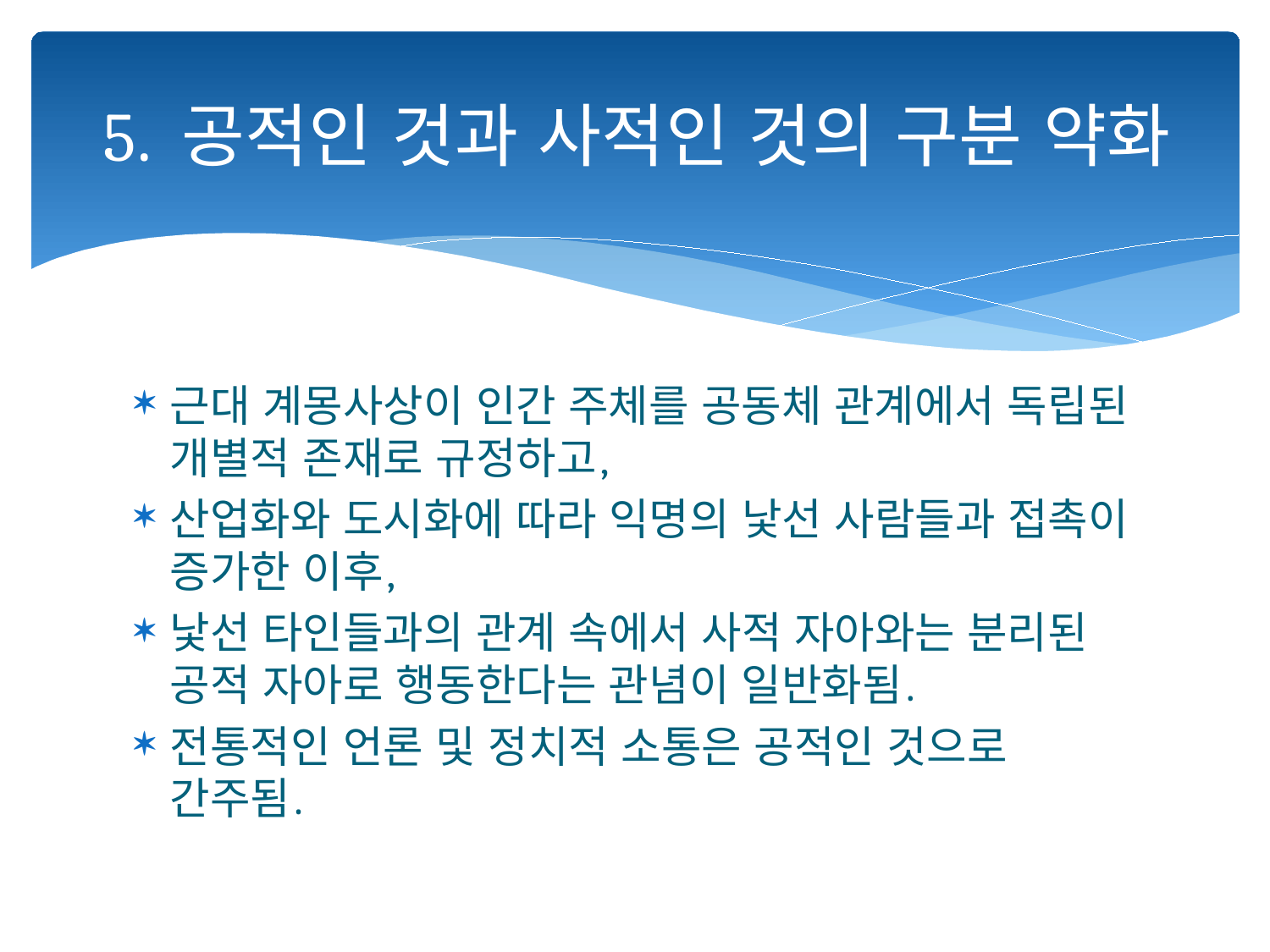

# 5. 공적인 것과 사적인 것의 구분 약화
근대 계몽사상이 인간 주체를 공동체 관계에서 독립된 개별적 존재로 규정하고,
산업화와 도시화에 따라 익명의 낯선 사람들과 접촉이 증가한 이후,
낯선 타인들과의 관계 속에서 사적 자아와는 분리된 공적 자아로 행동한다는 관념이 일반화됨.
전통적인 언론 및 정치적 소통은 공적인 것으로 간주됨.